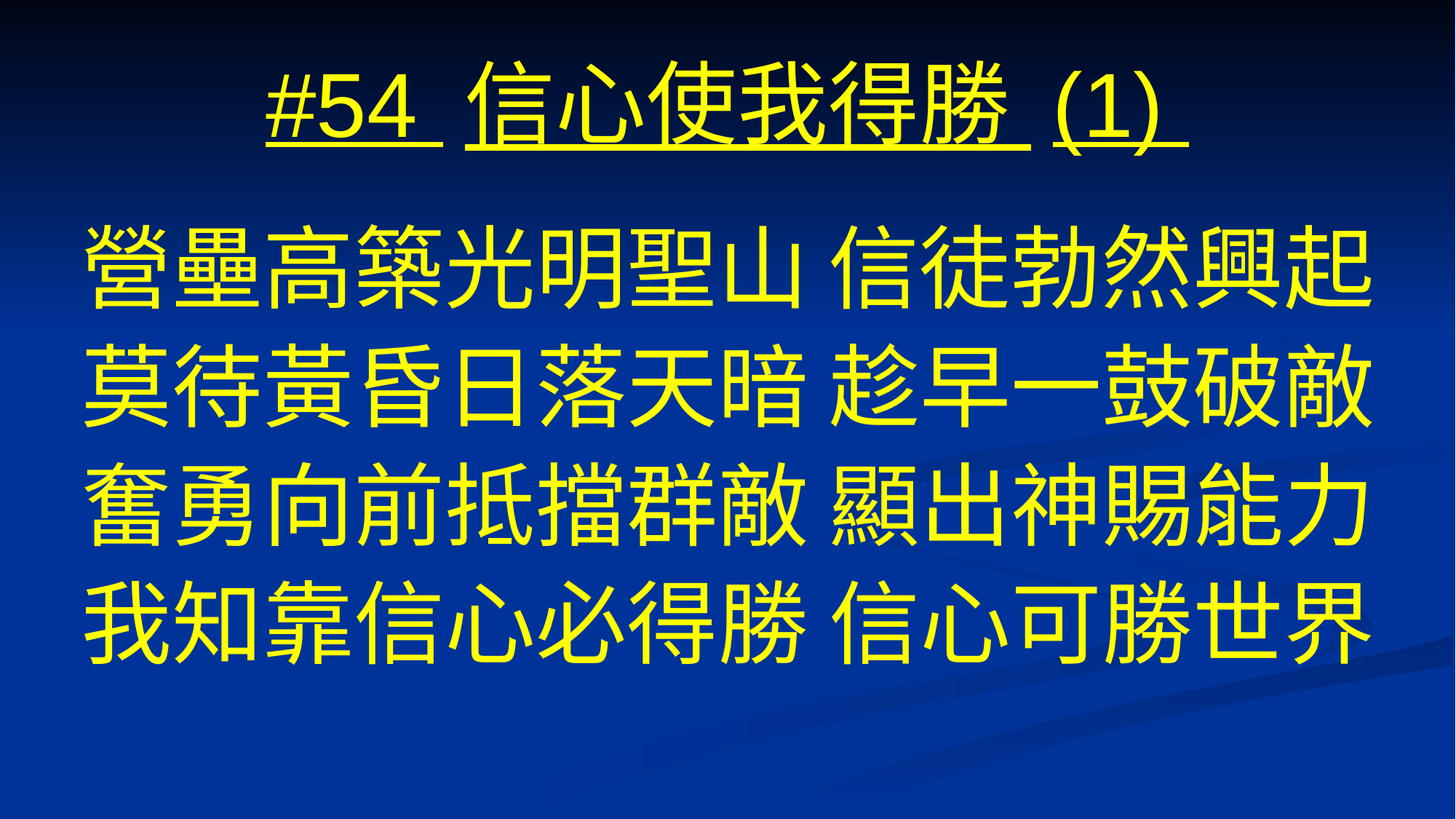

# #54 信心使我得勝 (1)
營壘高築光明聖山 信徒勃然興起
莫待黃昏日落天暗 趁早一鼓破敵
奮勇向前抵擋群敵 顯出神賜能力
我知靠信心必得勝 信心可勝世界